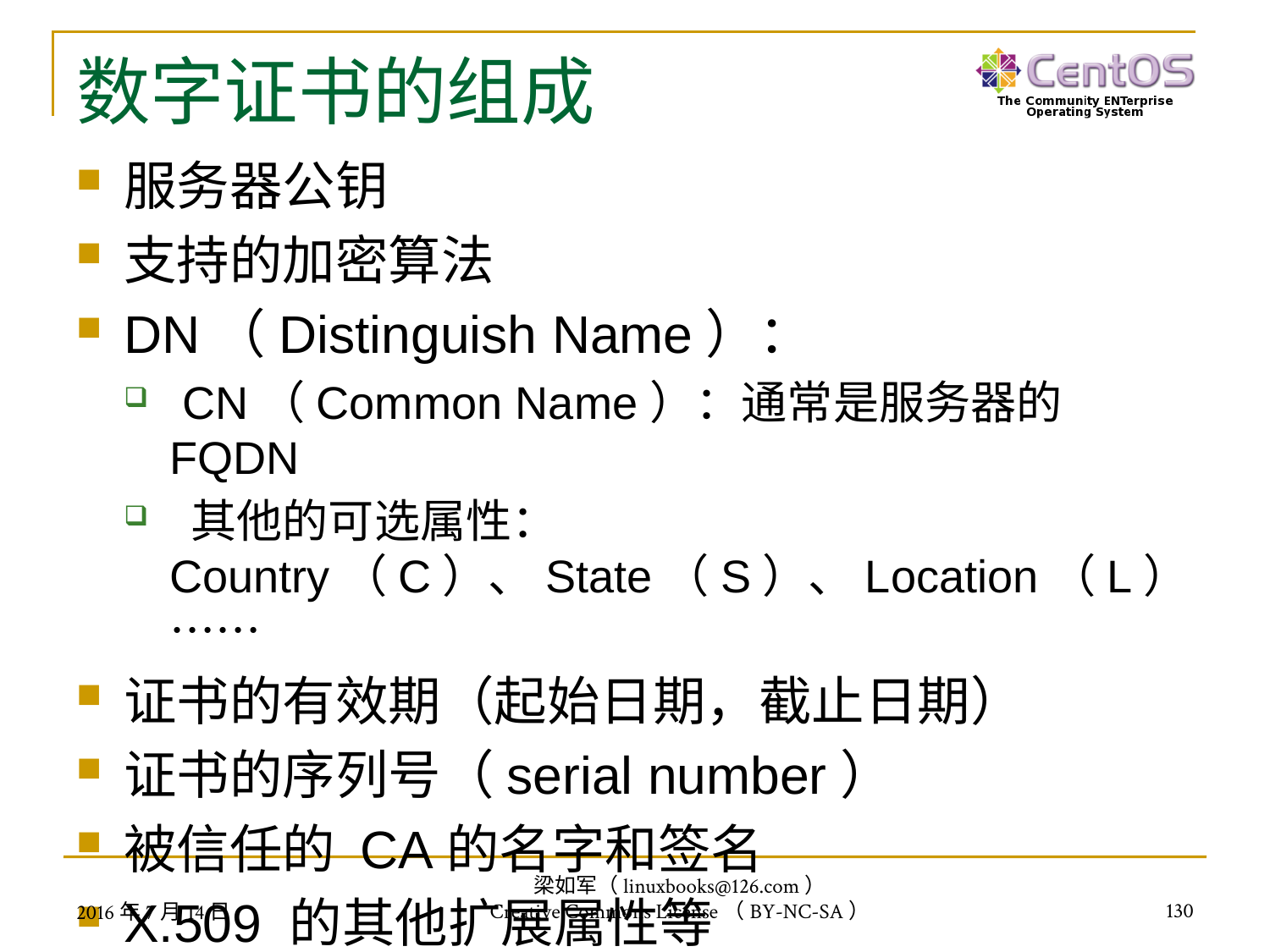

# 数字证书的组成
服务器公钥
支持的加密算法
DN（Distinguish Name）：
 CN（Common Name）：通常是服务器的FQDN
 其他的可选属性：Country（C）、State（S）、Location（L）……
证书的有效期（起始日期，截止日期）
证书的序列号（serial number）
被信任的 CA的名字和签名
X.509 的其他扩展属性等
梁如军（linuxbooks@126.com）
Creative Commons License（BY-NC-SA）
2016年7月14日
130